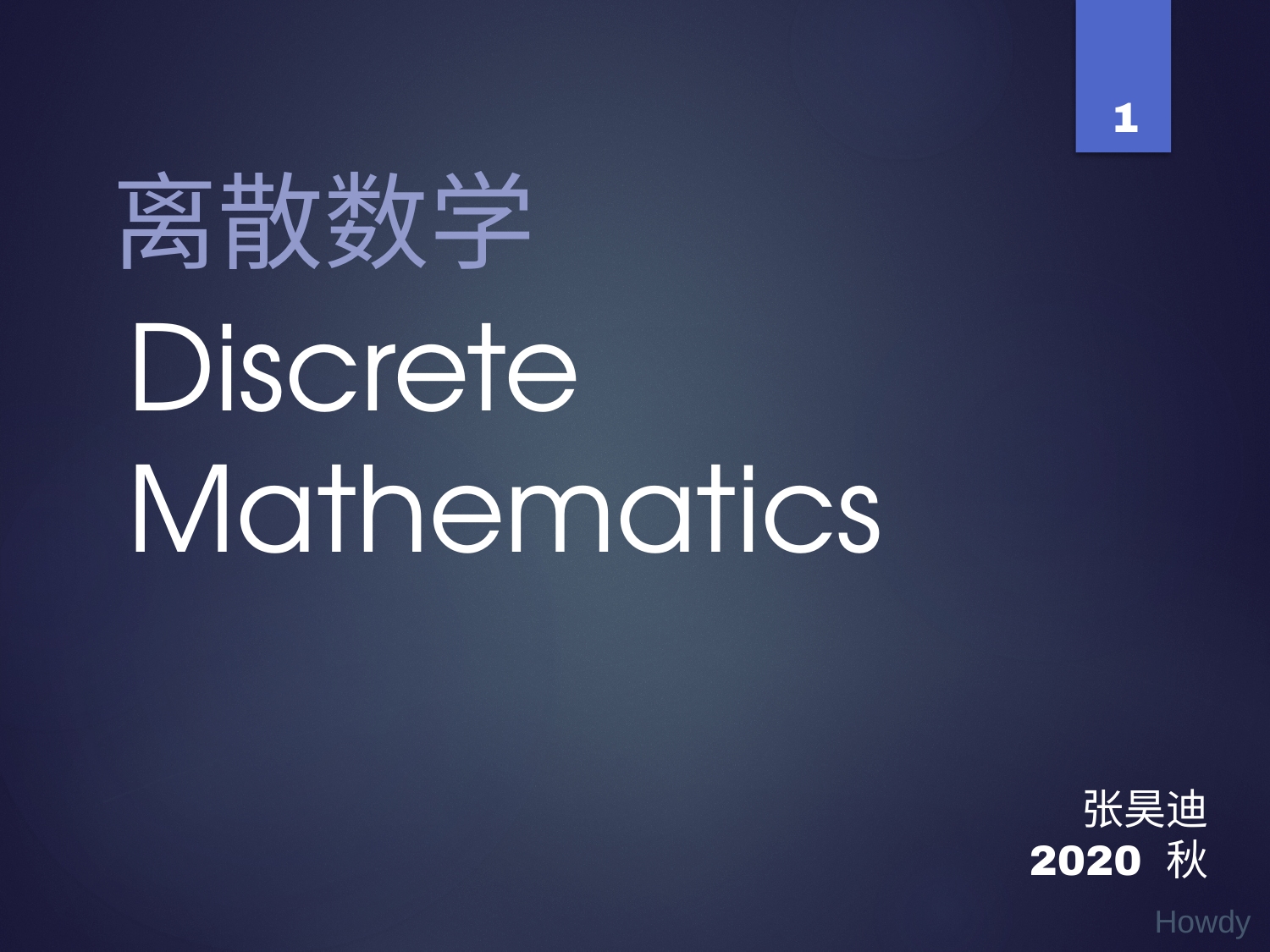

1
离散数学
# Discrete  Mathematics
张昊迪
2020 秋